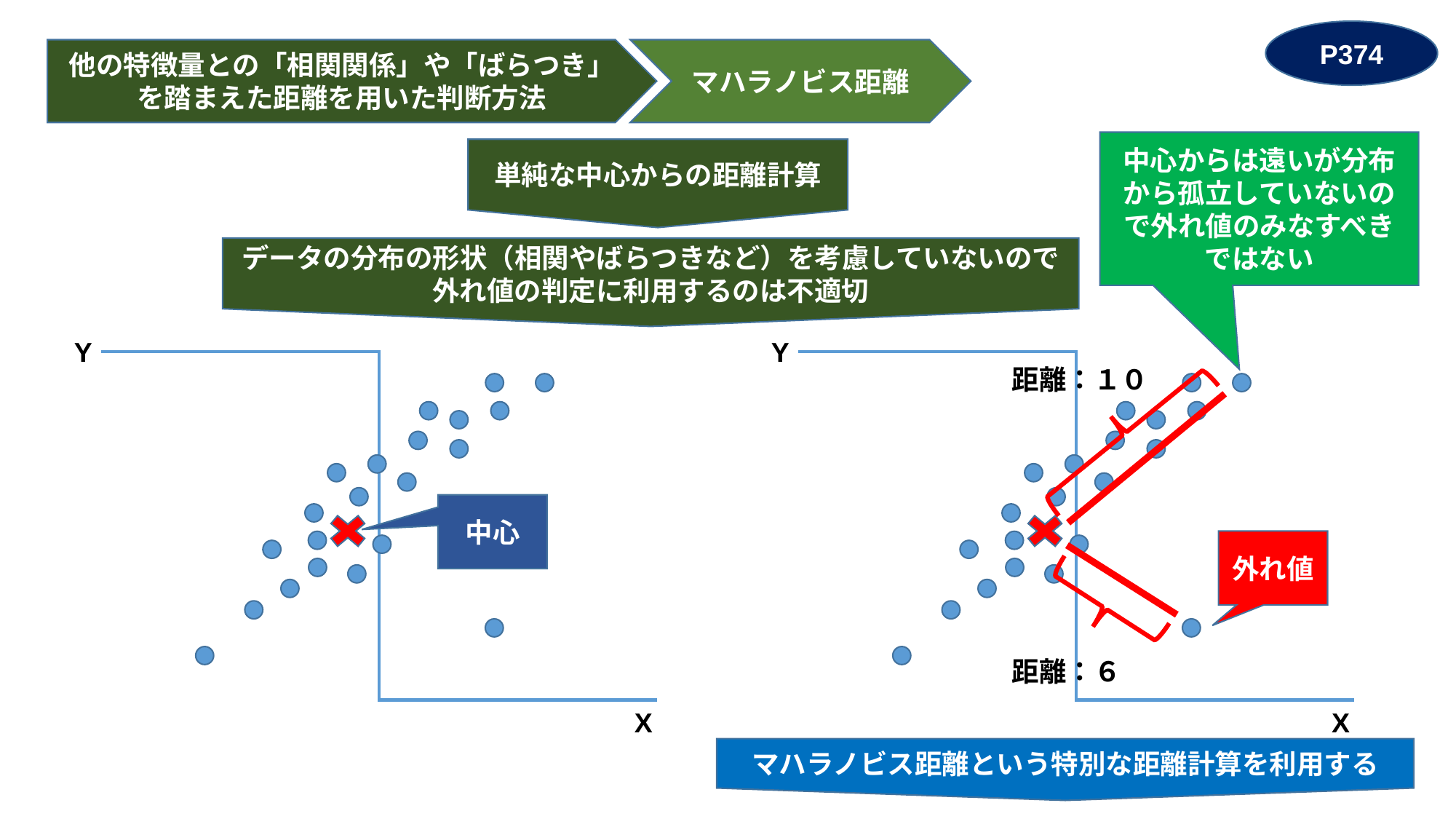

P374
他の特徴量との「相関関係」や「ばらつき」を踏まえた距離を用いた判断方法
マハラノビス距離
中心からは遠いが分布から孤立していないので外れ値のみなすべきではない
単純な中心からの距離計算
データの分布の形状（相関やばらつきなど）を考慮していないので外れ値の判定に利用するのは不適切
Y
Y

距離：１０

中心

外れ値

距離：６
X
X
マハラノビス距離という特別な距離計算を利用する